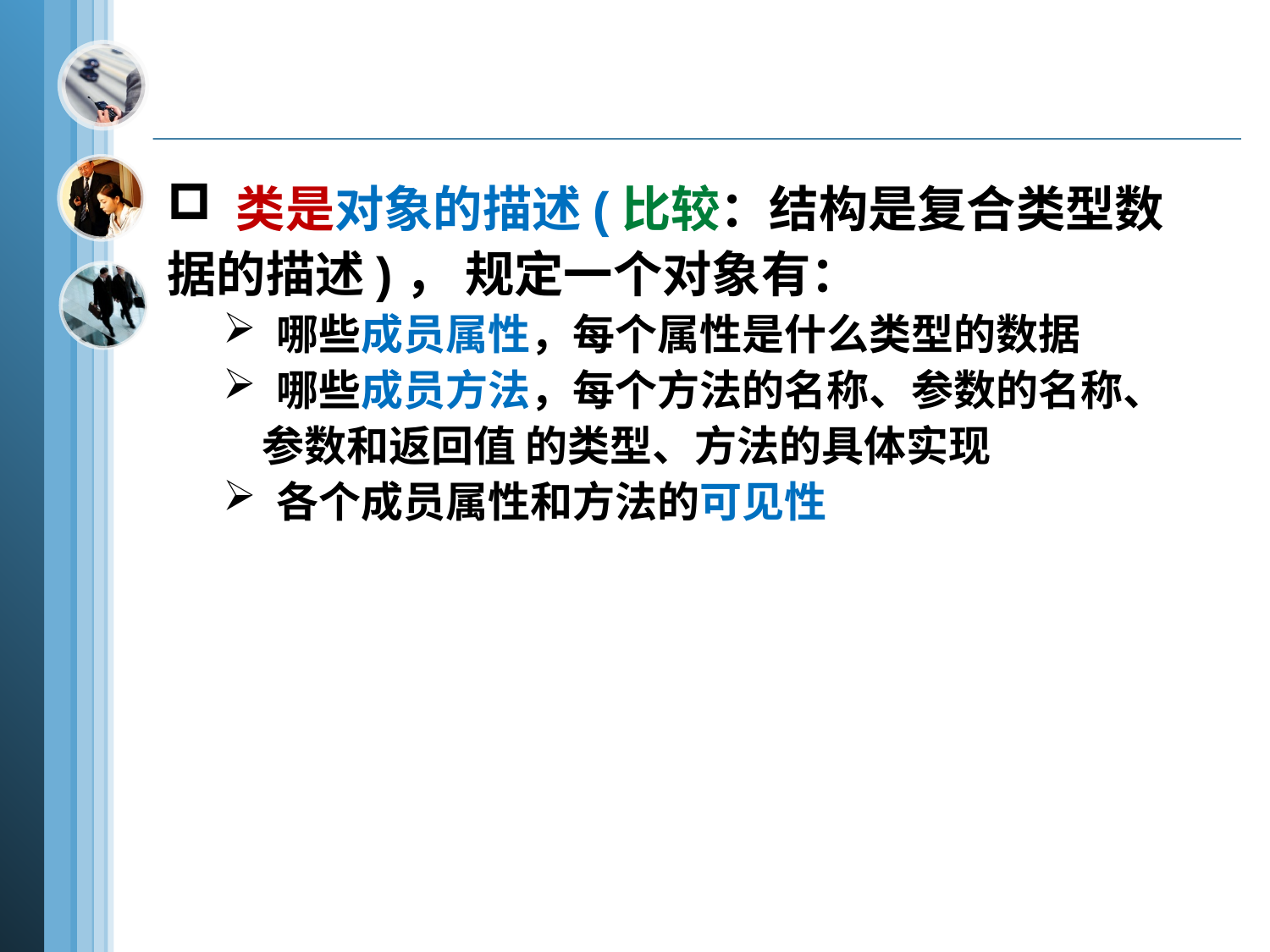

类是对象的描述(比较：结构是复合类型数据的描述)， 规定一个对象有：
 哪些成员属性，每个属性是什么类型的数据
 哪些成员方法，每个方法的名称、参数的名称、
   参数和返回值 的类型、方法的具体实现
 各个成员属性和方法的可见性